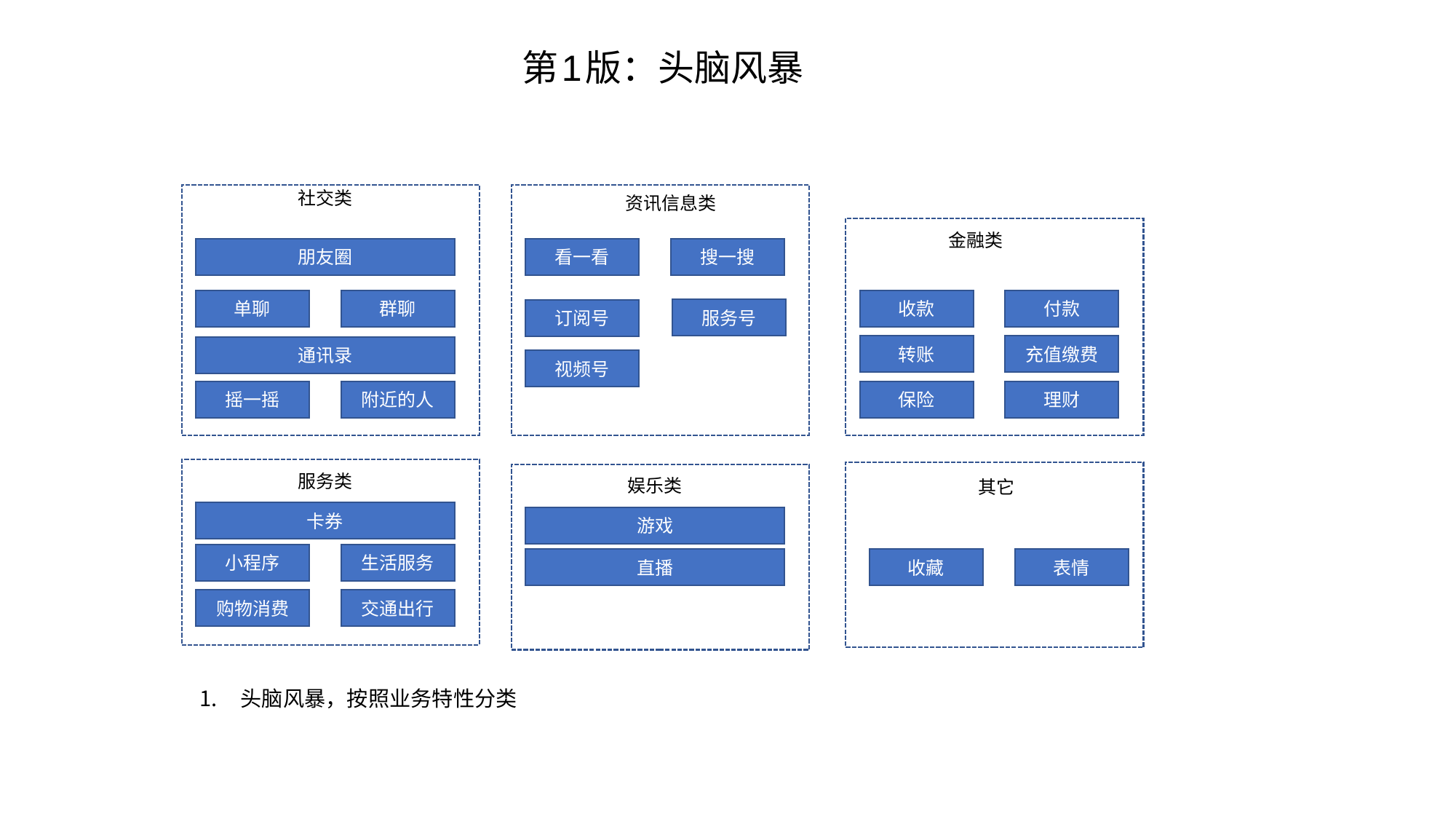

第1版：头脑风暴
社交类

资讯信息类

金融类
朋友圈
看一看
搜一搜
单聊
群聊
收款
付款
服务号
订阅号
转账
充值缴费
通讯录
视频号
摇一摇
附近的人
保险
理财

服务类

娱乐类
其它
卡券
游戏
小程序
生活服务
直播
收藏
表情
购物消费
交通出行
头脑风暴，按照业务特性分类